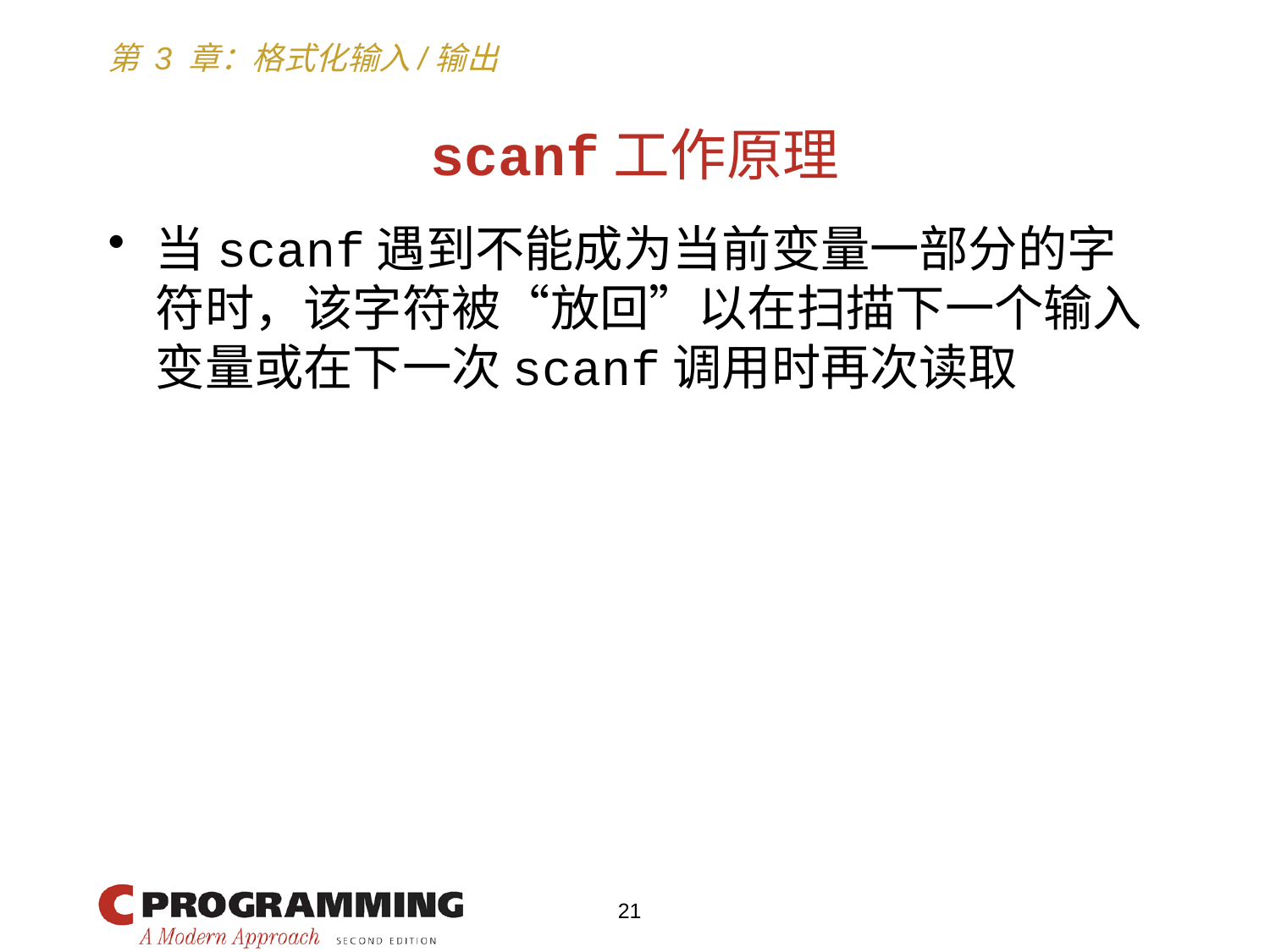

# scanf工作原理
当scanf遇到不能成为当前变量一部分的字符时，该字符被“放回”以在扫描下一个输入变量或在下一次scanf调用时再次读取
21